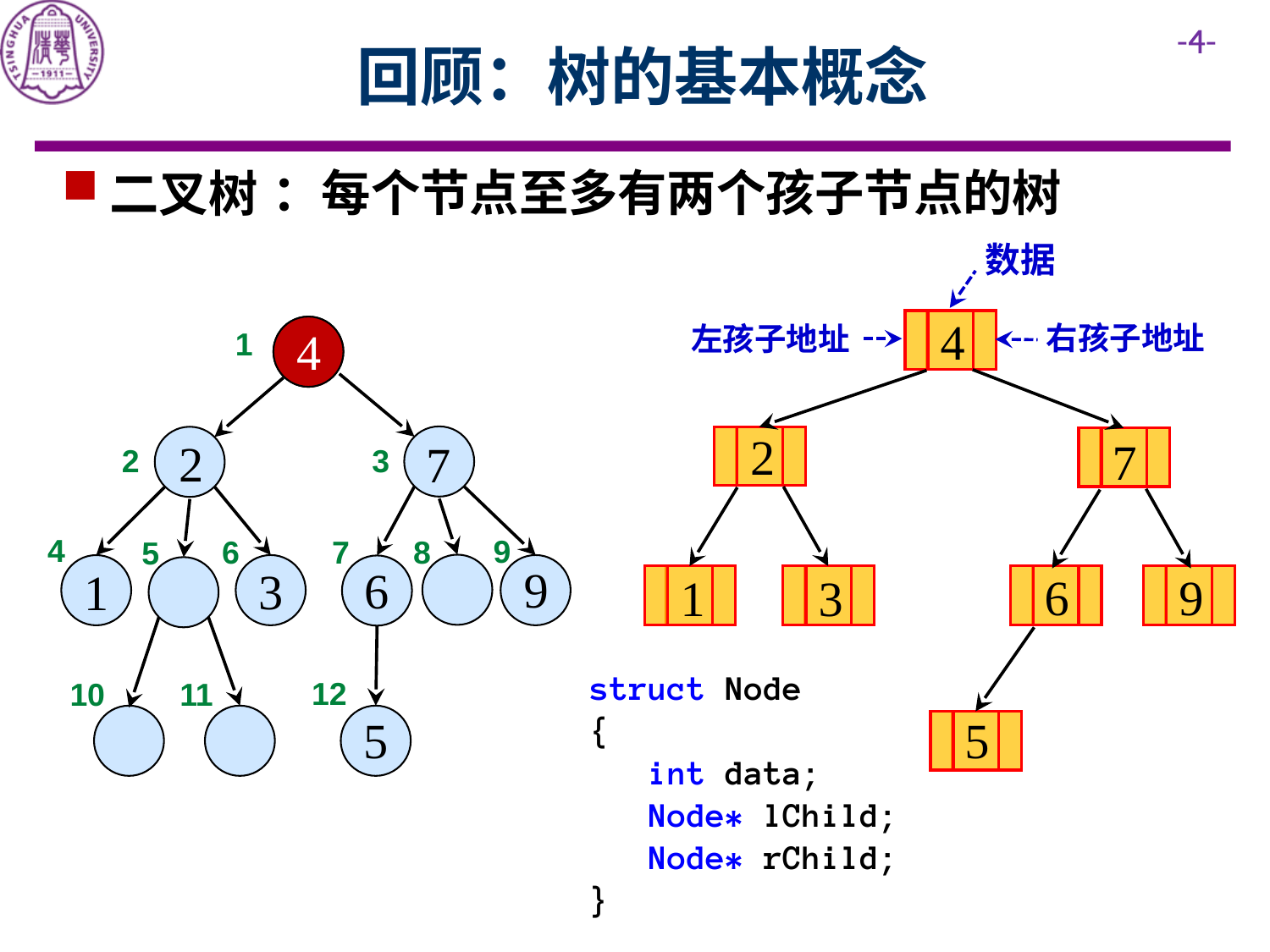

# 回顾：树的基本概念
：每个节点至多有两个孩子节点的树
二叉树
数据
4

右孩子地址
左孩子地址
4

1
2
7

2

7

2
3
4
9
6
7
8
5
9
6
3

1

6
9
1
3

struct Node
{
   int data;
   Node* lChild;
   Node* rChild;
}
12
10
11
5
5